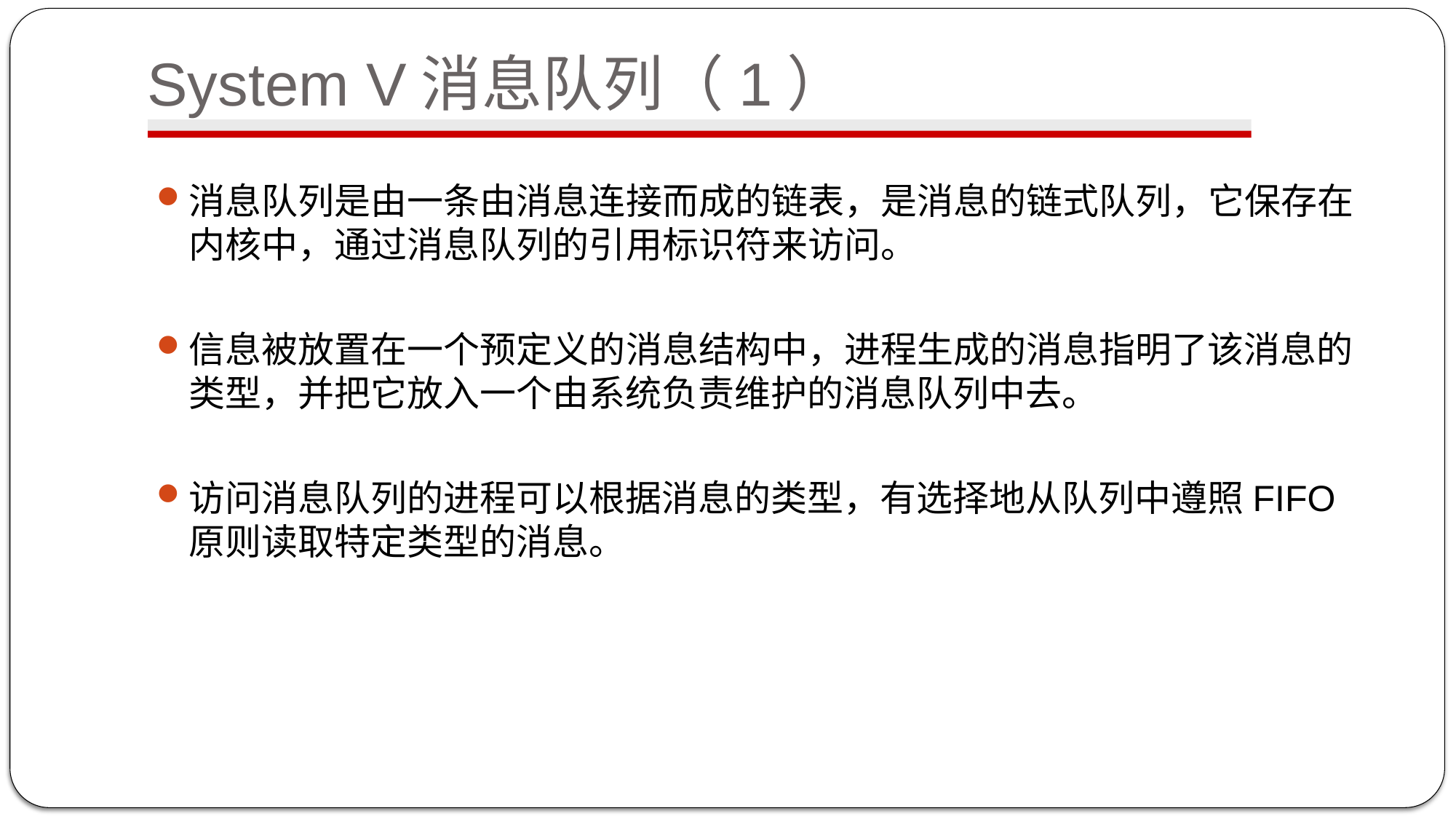

# System V消息队列（1）
消息队列是由一条由消息连接而成的链表，是消息的链式队列，它保存在内核中，通过消息队列的引用标识符来访问。

信息被放置在一个预定义的消息结构中，进程生成的消息指明了该消息的类型，并把它放入一个由系统负责维护的消息队列中去。

访问消息队列的进程可以根据消息的类型，有选择地从队列中遵照FIFO原则读取特定类型的消息。